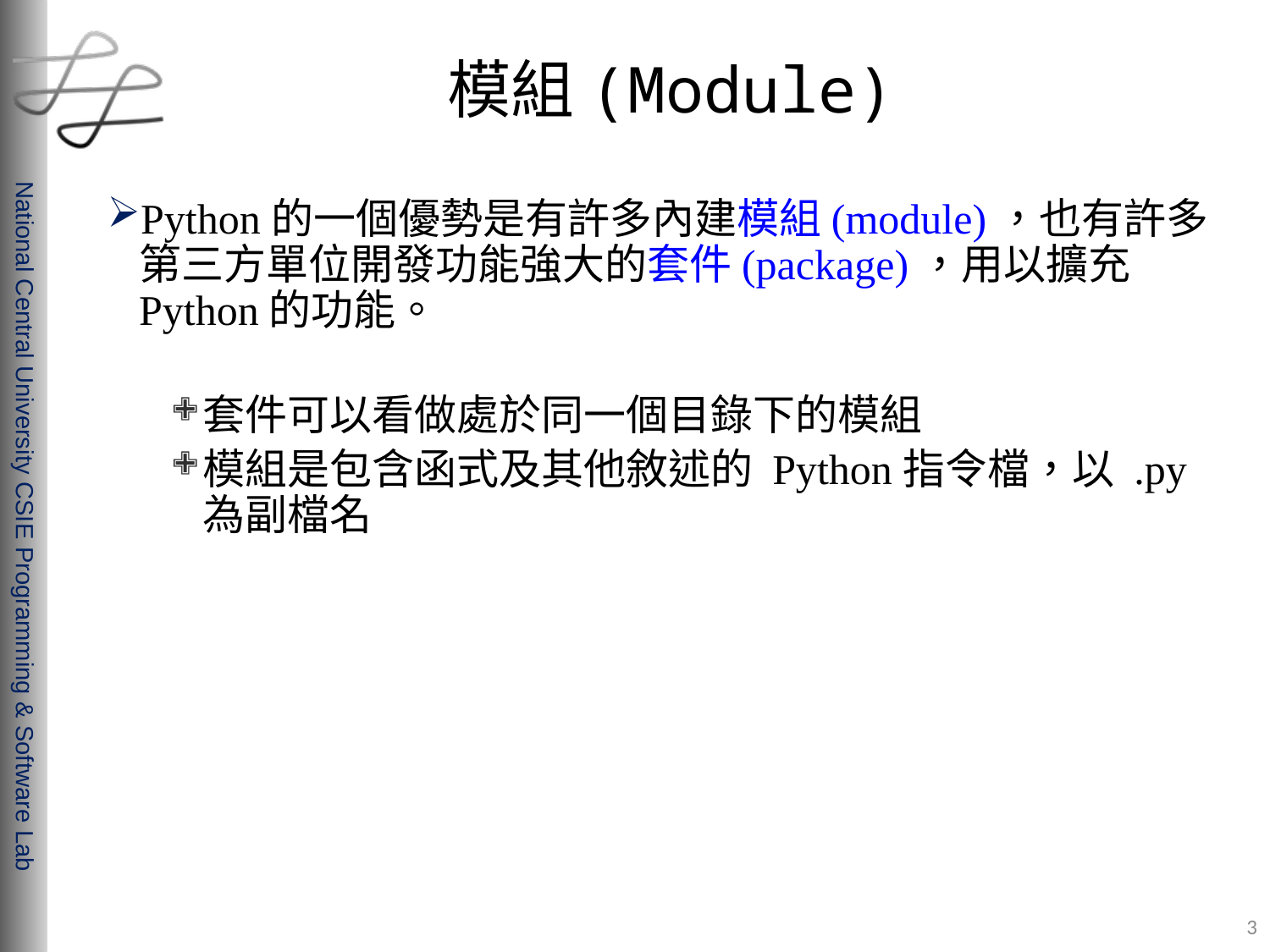

# 模組(Module)
Python的一個優勢是有許多內建模組(module)，也有許多第三方單位開發功能強大的套件(package)，用以擴充 Python的功能。
套件可以看做處於同一個目錄下的模組
模組是包含函式及其他敘述的 Python指令檔，以 .py為副檔名

3